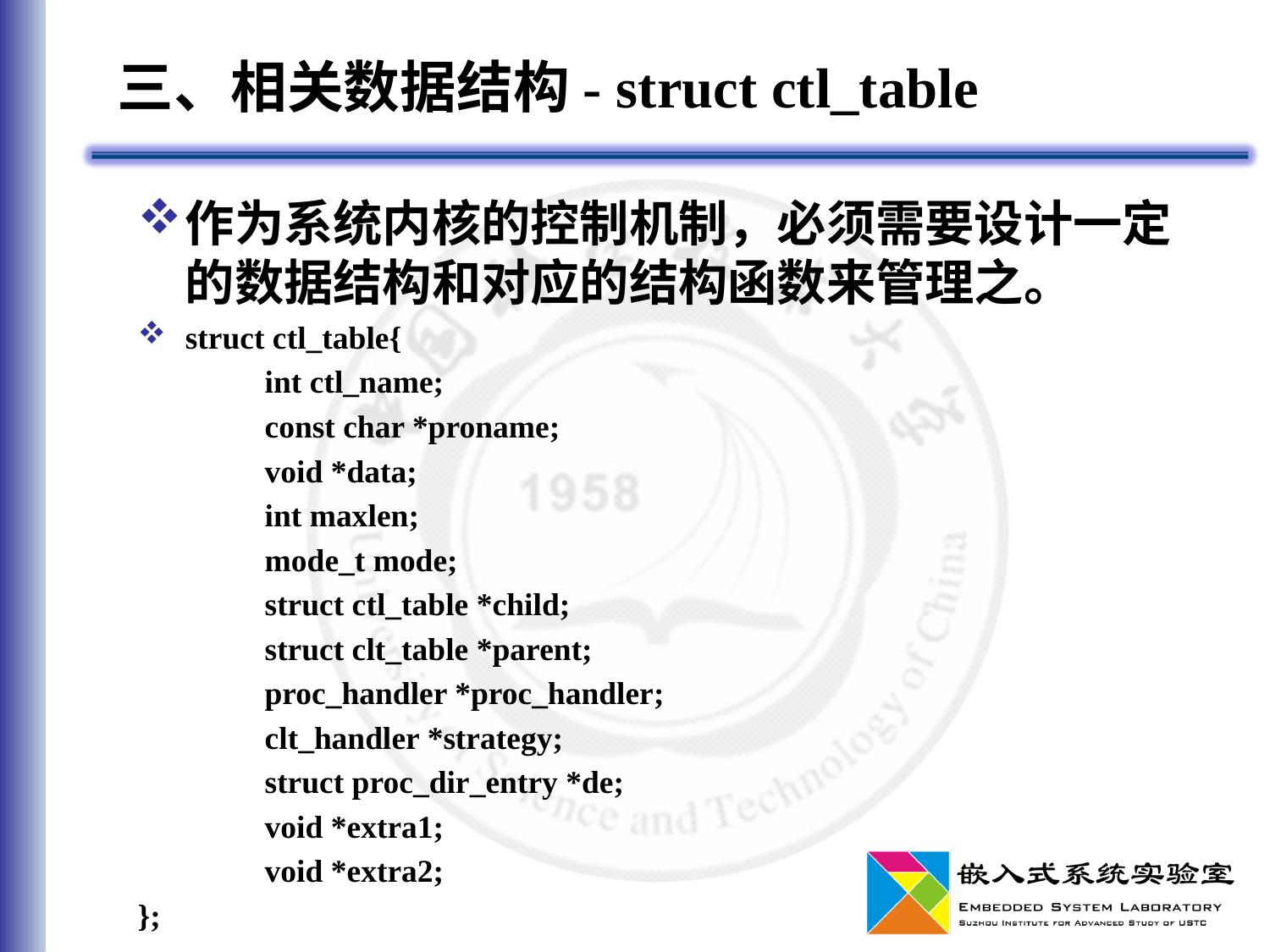

# 三、相关数据结构- struct ctl_table
作为系统内核的控制机制，必须需要设计一定的数据结构和对应的结构函数来管理之。
struct ctl_table{
	int ctl_name;
	const char *proname;
	void *data;
	int maxlen;
	mode_t mode;
	struct ctl_table *child;
	struct clt_table *parent;
	proc_handler *proc_handler;
	clt_handler *strategy;
	struct proc_dir_entry *de;
	void *extra1;
	void *extra2;
};